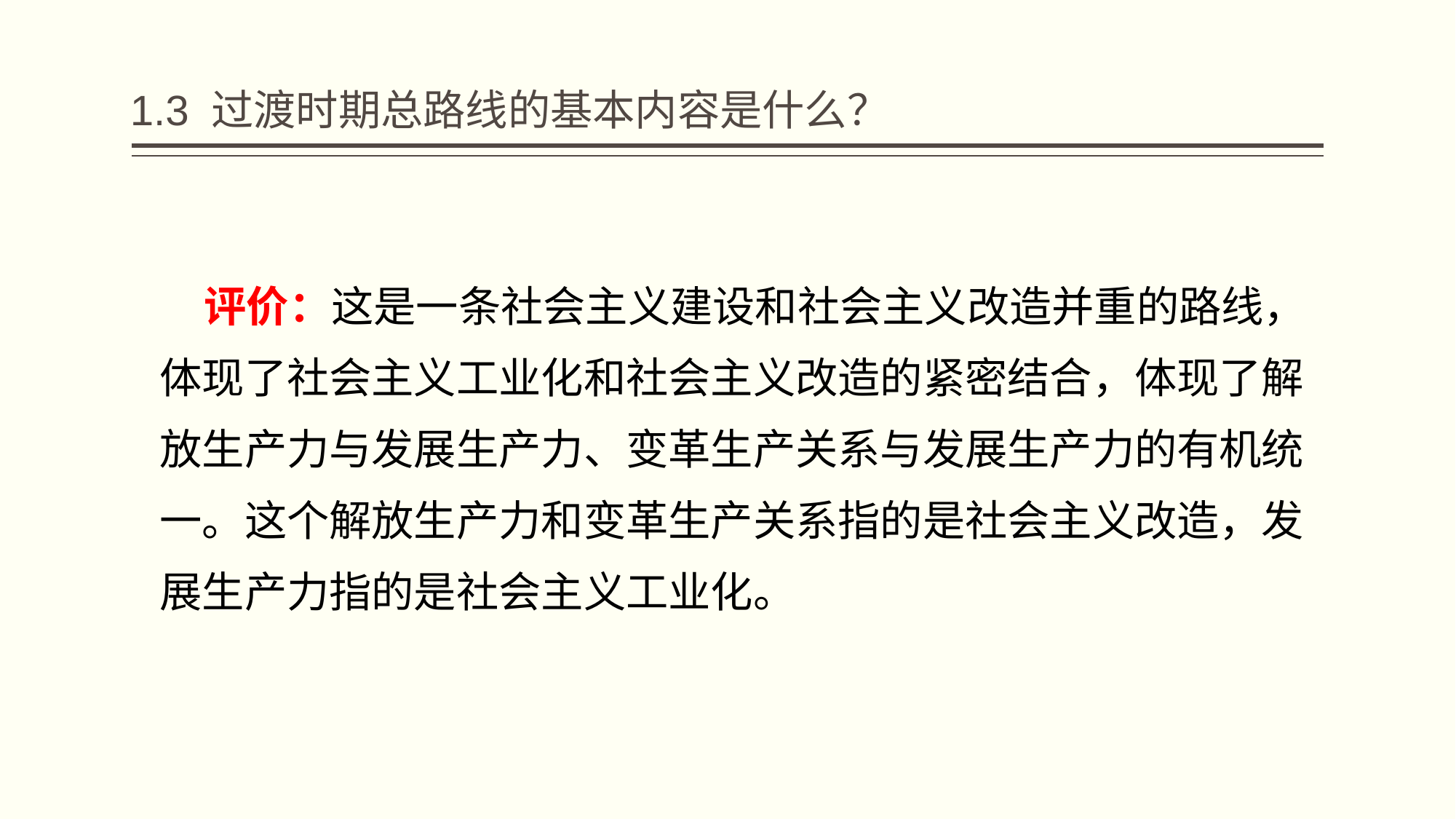

# 1.3 过渡时期总路线的基本内容是什么？
    评价：这是一条社会主义建设和社会主义改造并重的路线，体现了社会主义工业化和社会主义改造的紧密结合，体现了解放生产力与发展生产力、变革生产关系与发展生产力的有机统一。这个解放生产力和变革生产关系指的是社会主义改造，发展生产力指的是社会主义工业化。